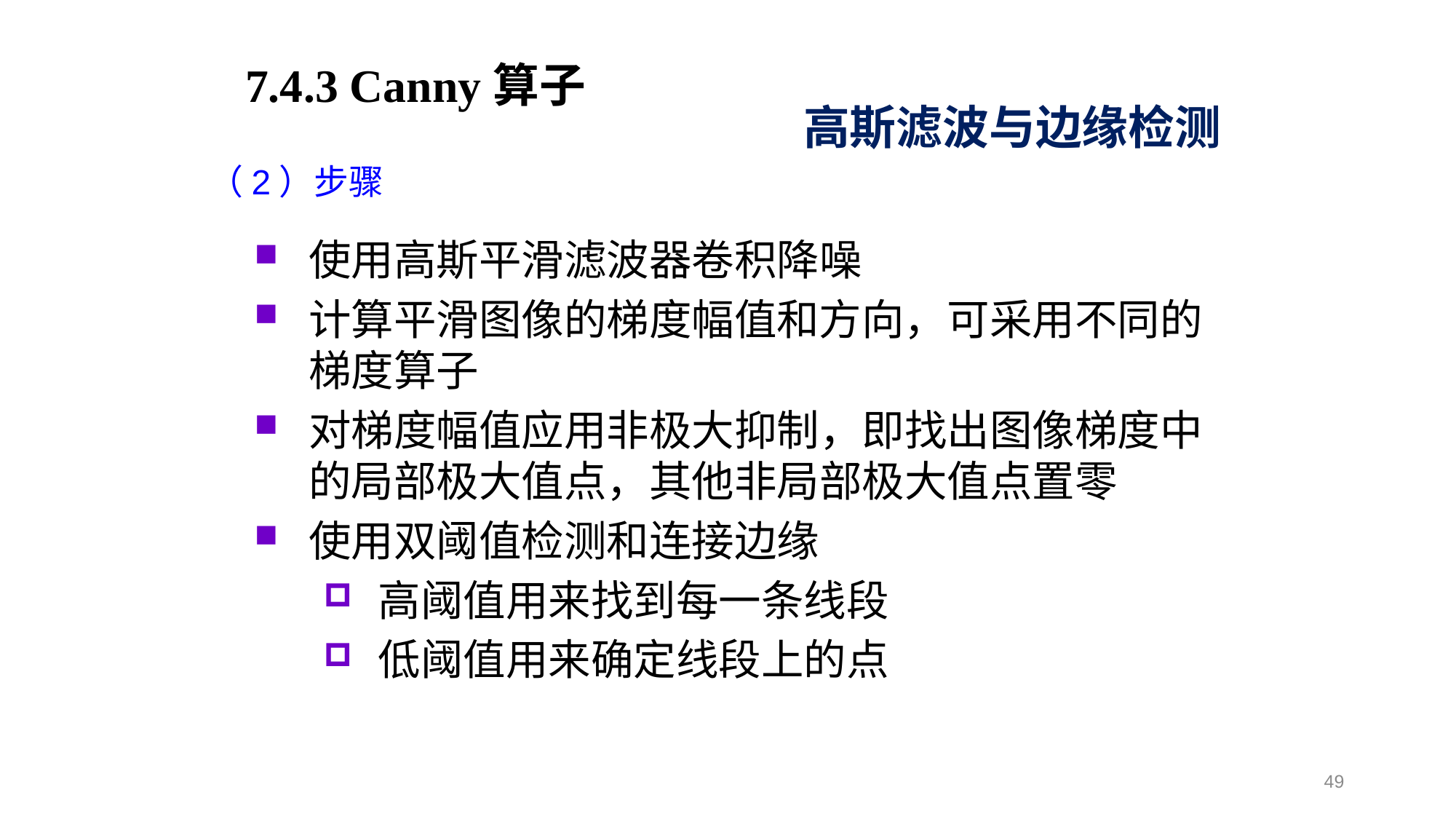

7.4.3 Canny算子
高斯滤波与边缘检测
（2）步骤
使用高斯平滑滤波器卷积降噪
计算平滑图像的梯度幅值和方向，可采用不同的梯度算子
对梯度幅值应用非极大抑制，即找出图像梯度中的局部极大值点，其他非局部极大值点置零
使用双阈值检测和连接边缘
高阈值用来找到每一条线段
低阈值用来确定线段上的点
49